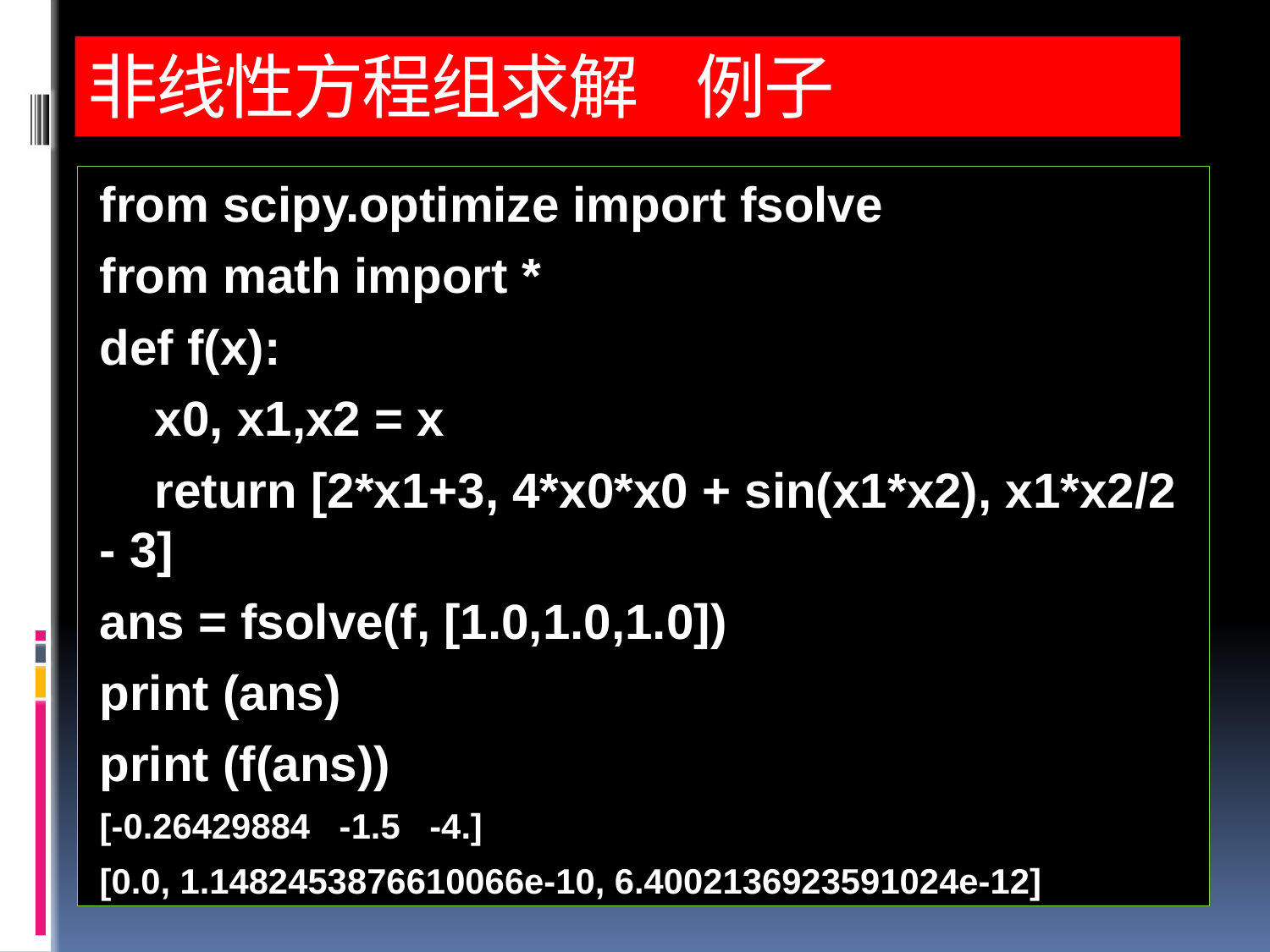

# 非线性方程组求解    例子
from scipy.optimize import fsolve
from math import *
def f(x):
    x0, x1,x2 = x
    return [2*x1+3, 4*x0*x0 + sin(x1*x2), x1*x2/2 - 3]
ans = fsolve(f, [1.0,1.0,1.0])
print (ans)
print (f(ans))
[-0.26429884   -1.5   -4.]
[0.0, 1.1482453876610066e-10, 6.4002136923591024e-12]